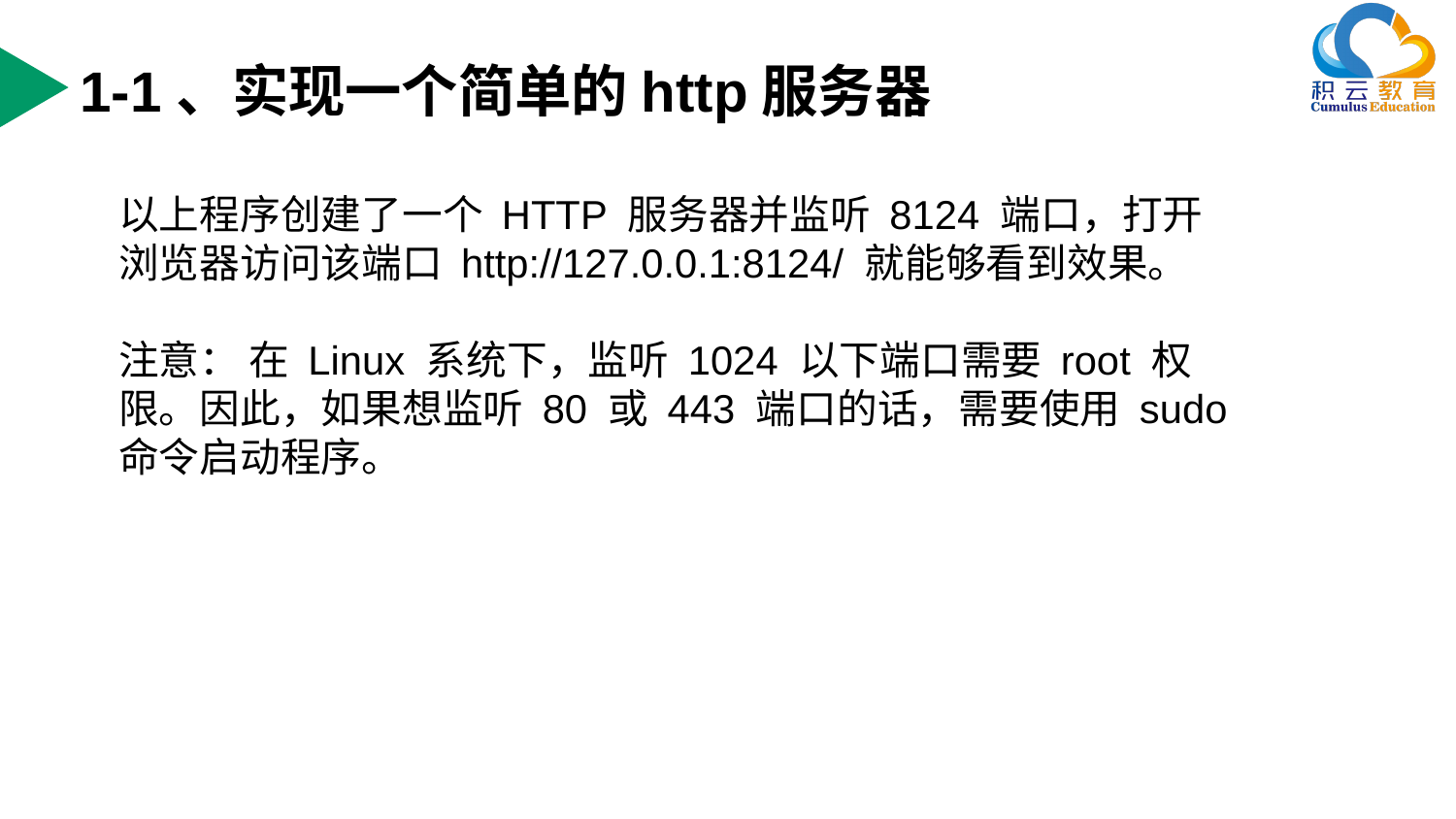

1-1、实现一个简单的http服务器
以上程序创建了一个 HTTP 服务器并监听 8124 端口，打开浏览器访问该端口 http://127.0.0.1:8124/ 就能够看到效果。

注意： 在 Linux 系统下，监听 1024 以下端口需要 root 权限。因此，如果想监听 80 或 443 端口的话，需要使用 sudo 命令启动程序。